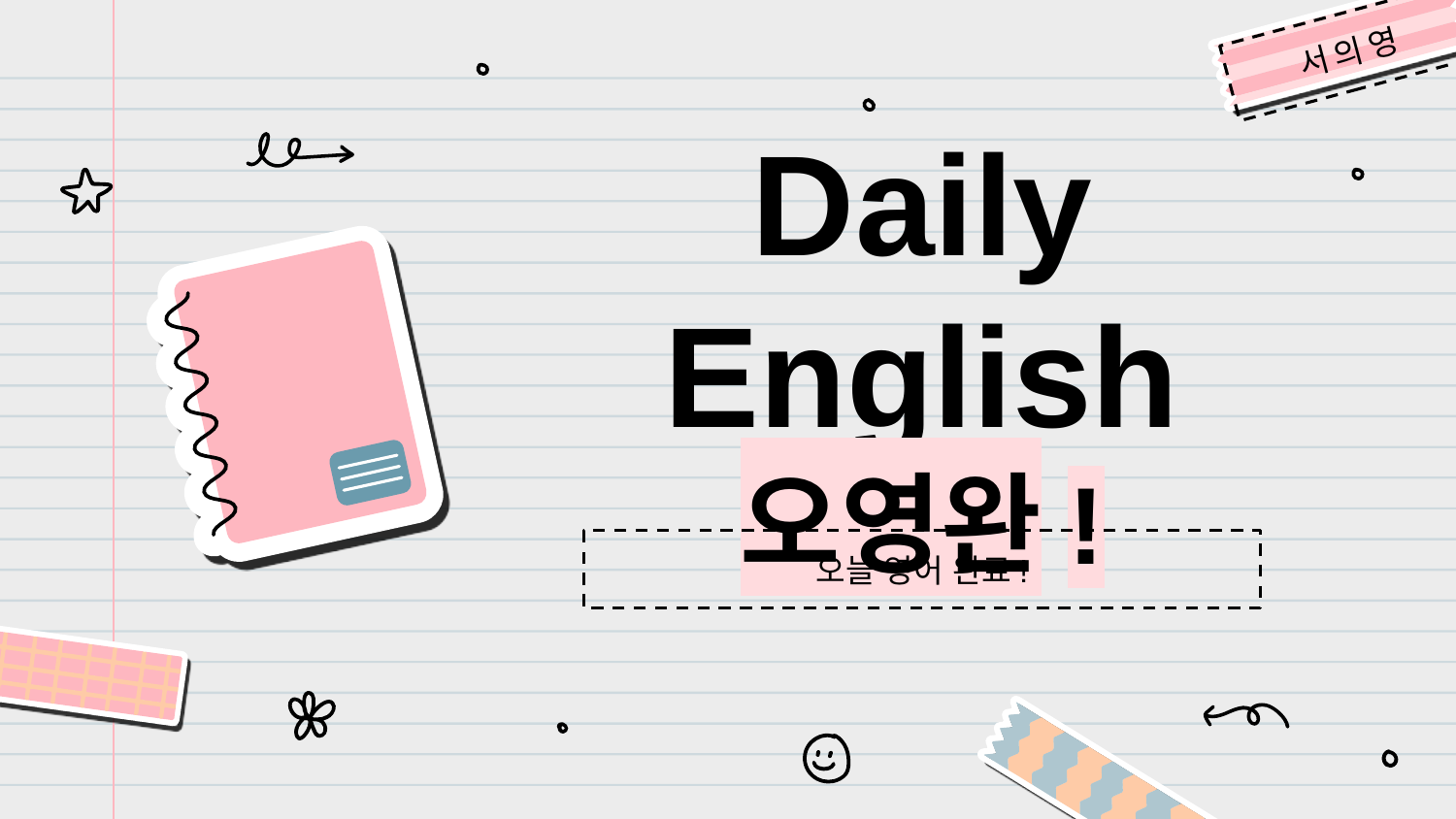

서의영
# Daily English 오영완!

오늘 영어 완료!